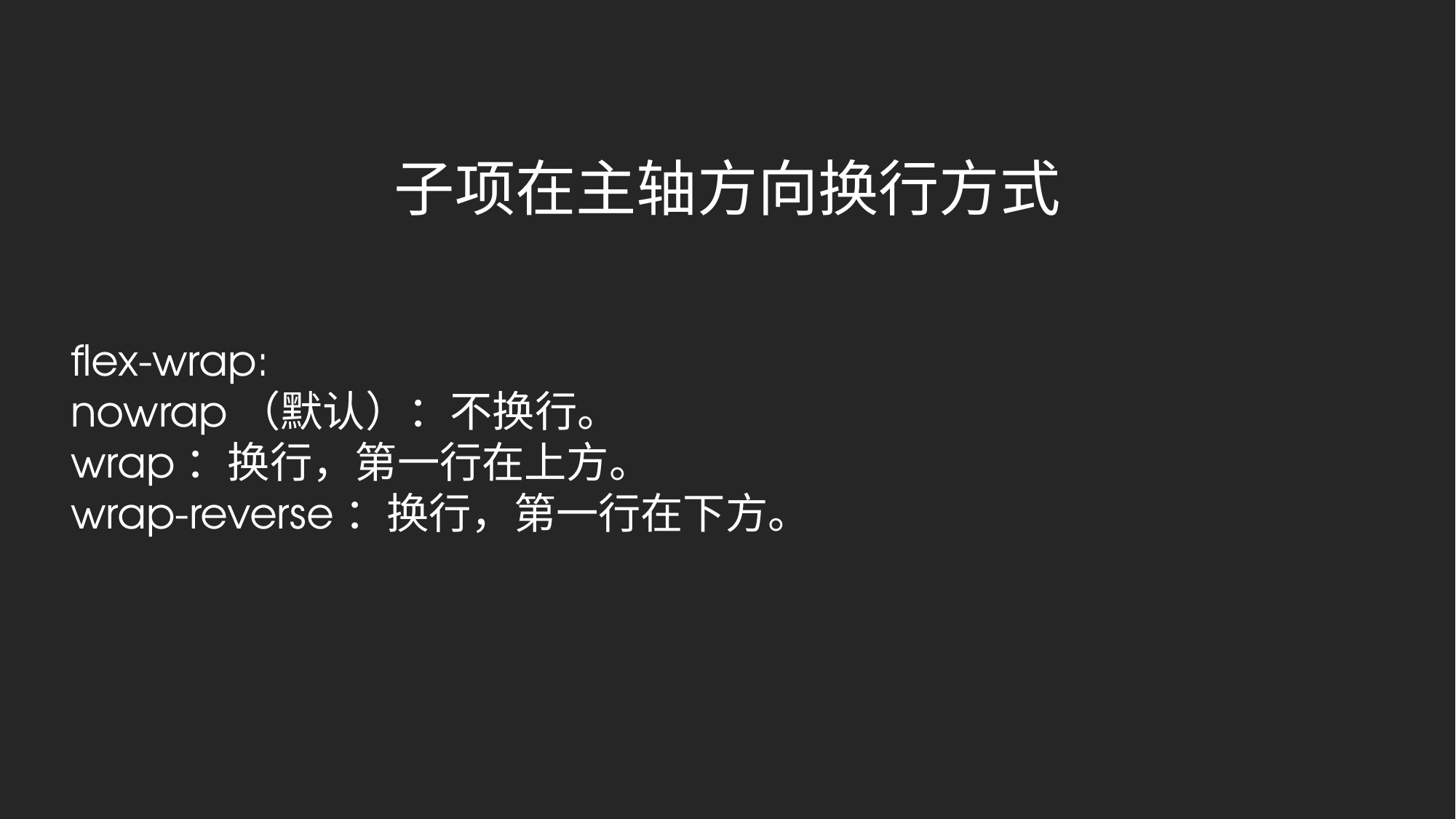

# 子项在主轴方向换行方式
flex-wrap:
nowrap（默认）：不换行。
wrap：换行，第一行在上方。
wrap-reverse：换行，第一行在下方。